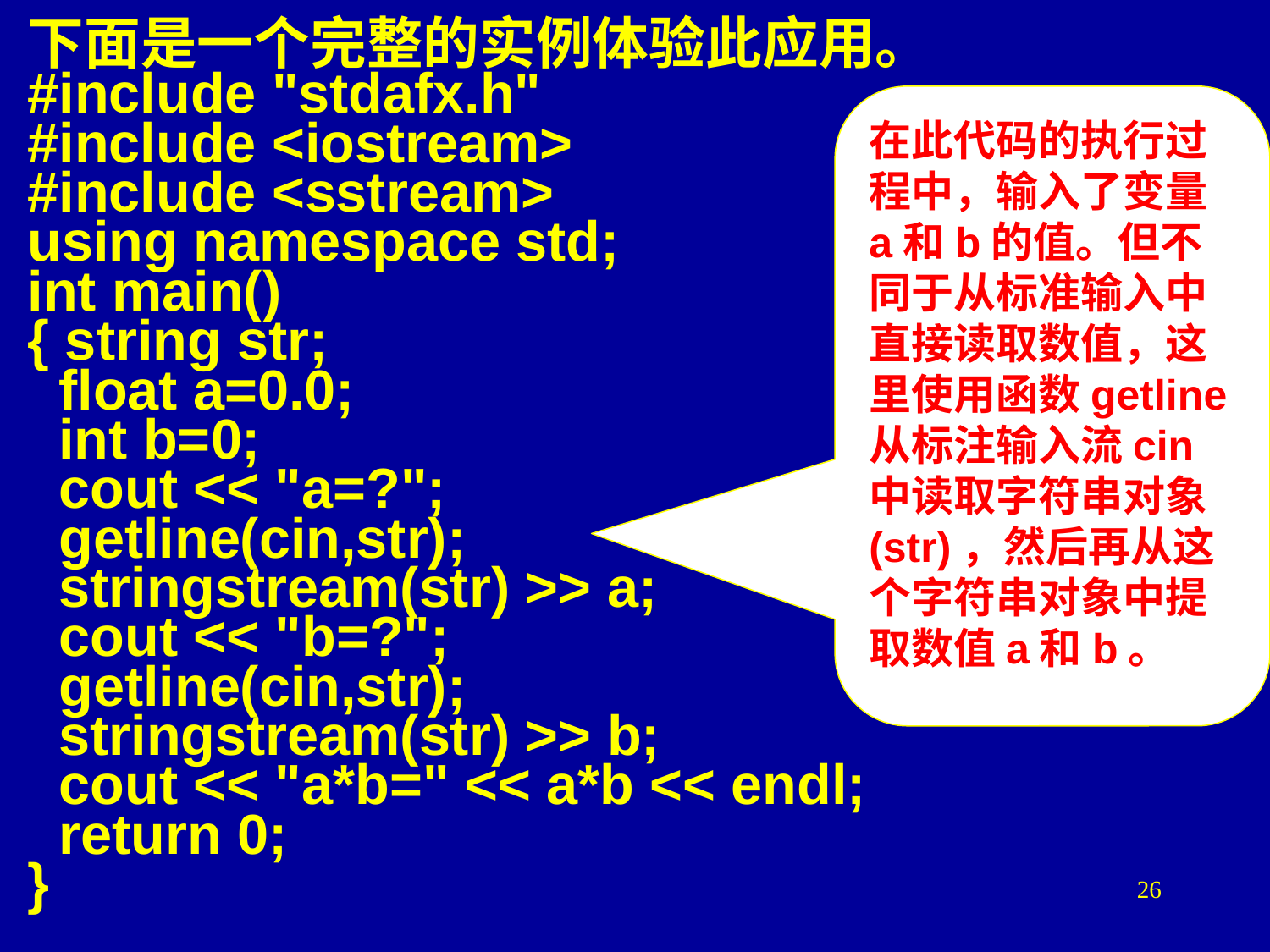

下面是一个完整的实例体验此应用。
#include "stdafx.h"
#include <iostream>
#include <sstream>
using namespace std;
int main()
{ string str;
  float a=0.0;
  int b=0;
  cout << "a=?";
  getline(cin,str);
  stringstream(str) >> a;
  cout << "b=?";
  getline(cin,str);
  stringstream(str) >> b;
  cout << "a*b=" << a*b << endl;
  return 0;
}
在此代码的执行过程中，输入了变量a和b的值。但不同于从标准输入中直接读取数值，这里使用函数getline从标注输入流cin中读取字符串对象(str)，然后再从这个字符串对象中提取数值a和b。

26